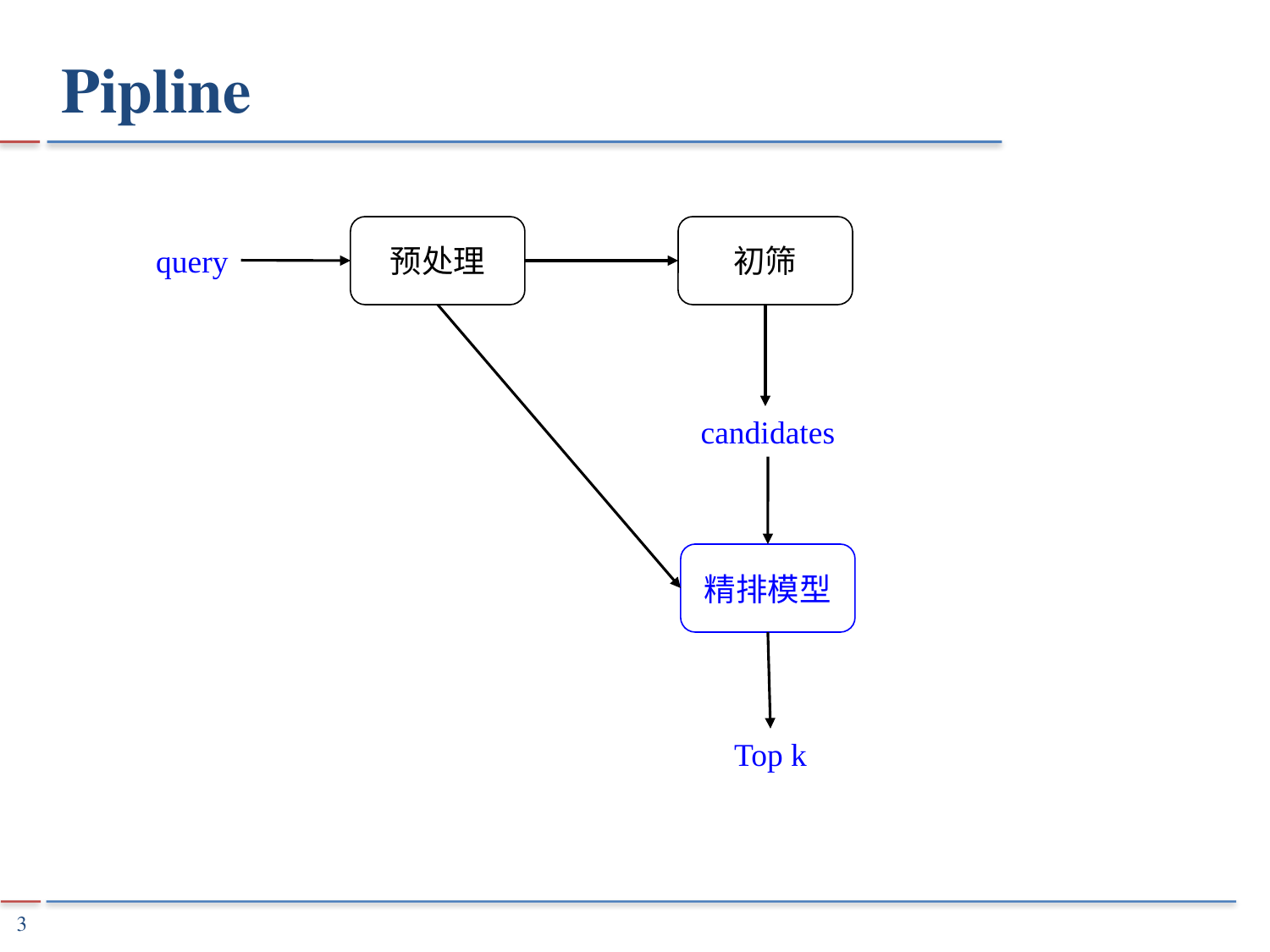

# Pipline
预处理
初筛
query
candidates
精排模型
Top k
3